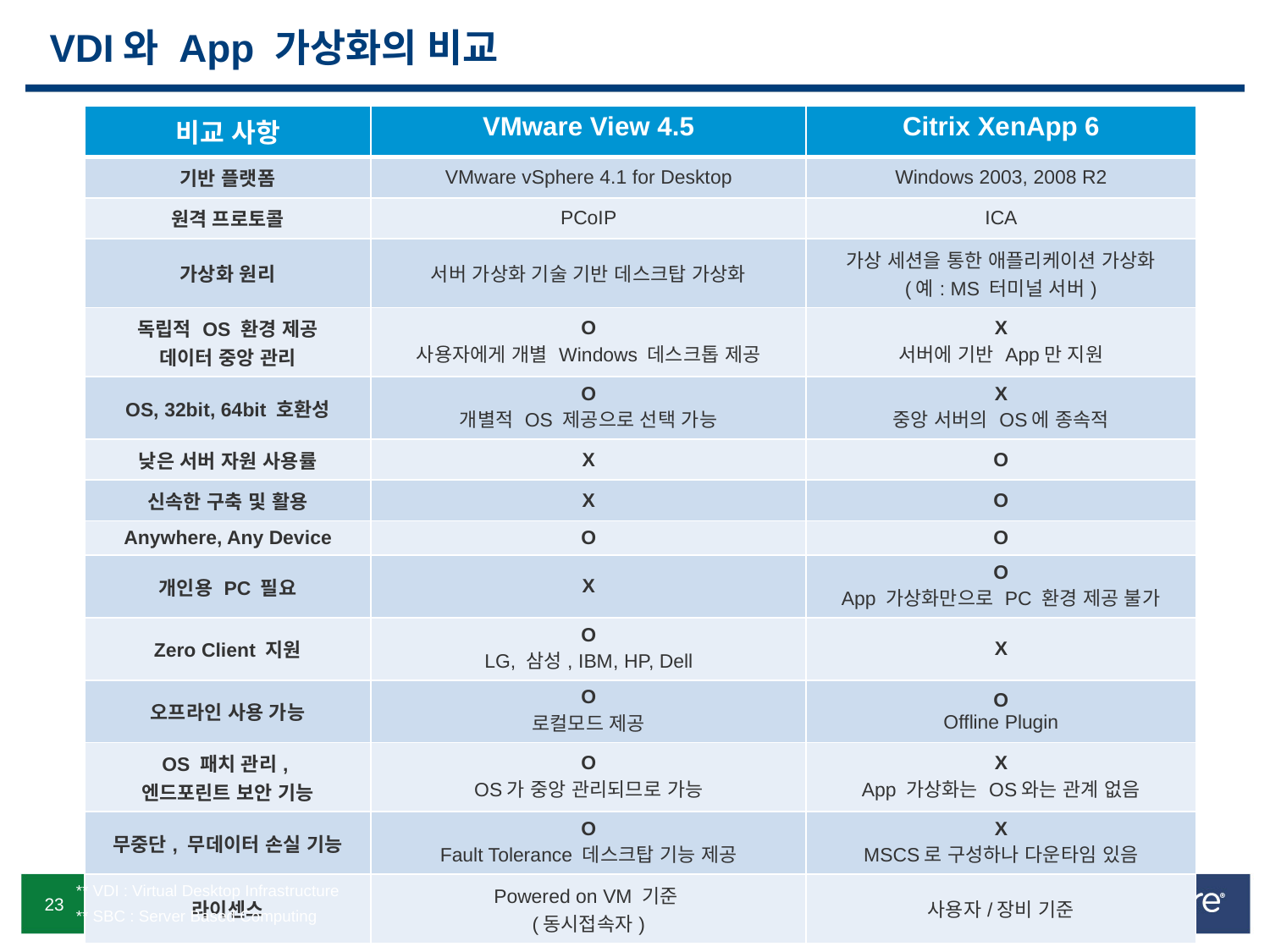

# VDI와 App 가상화의 비교
| 비교 사항 | VMware View 4.5 | Citrix XenApp 6 |
| --- | --- | --- |
| 기반 플랫폼 | VMware vSphere 4.1 for Desktop | Windows 2003, 2008 R2 |
| 원격 프로토콜 | PCoIP | ICA |
| 가상화 원리 | 서버 가상화 기술 기반 데스크탑 가상화 | 가상 세션을 통한 애플리케이션 가상화 (예: MS 터미널 서버) |
| 독립적 OS 환경 제공 데이터 중앙 관리 | O 사용자에게 개별 Windows 데스크톱 제공 | X 서버에 기반 App만 지원 |
| OS, 32bit, 64bit 호환성 | O 개별적 OS 제공으로 선택 가능 | X 중앙 서버의 OS에 종속적 |
| 낮은 서버 자원 사용률 | X | O |
| 신속한 구축 및 활용 | X | O |
| Anywhere, Any Device | O | O |
| 개인용 PC 필요 | X | O App 가상화만으로 PC 환경 제공 불가 |
| Zero Client 지원 | O LG, 삼성, IBM, HP, Dell | X |
| 오프라인 사용 가능 | O 로컬모드 제공 | O Offline Plugin |
| OS 패치 관리, 엔드포린트 보안 기능 | O OS가 중앙 관리되므로 가능 | X App 가상화는 OS와는 관계 없음 |
| 무중단, 무데이터 손실 기능 | O Fault Tolerance 데스크탑 기능 제공 | X MSCS로 구성하나 다운타임 있음 |
| 라이센스 | Powered on VM 기준 (동시접속자) | 사용자/장비 기준 |
** VDI : Virtual Desktop Infrastructure
** SBC : Server Based Computing